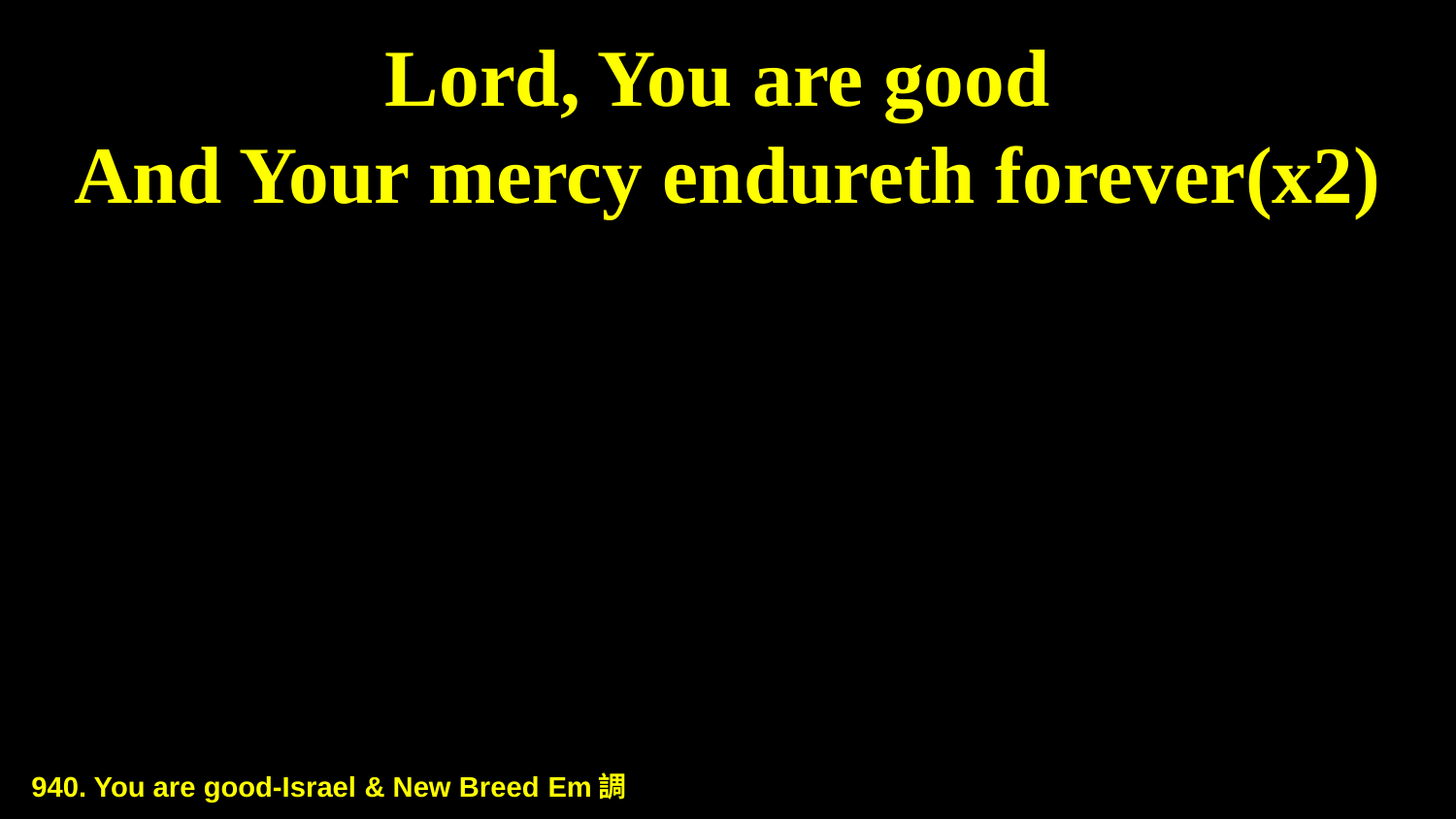

# Lord, You are good And Your mercy endureth forever(x2)
940. You are good-Israel & New Breed Em調